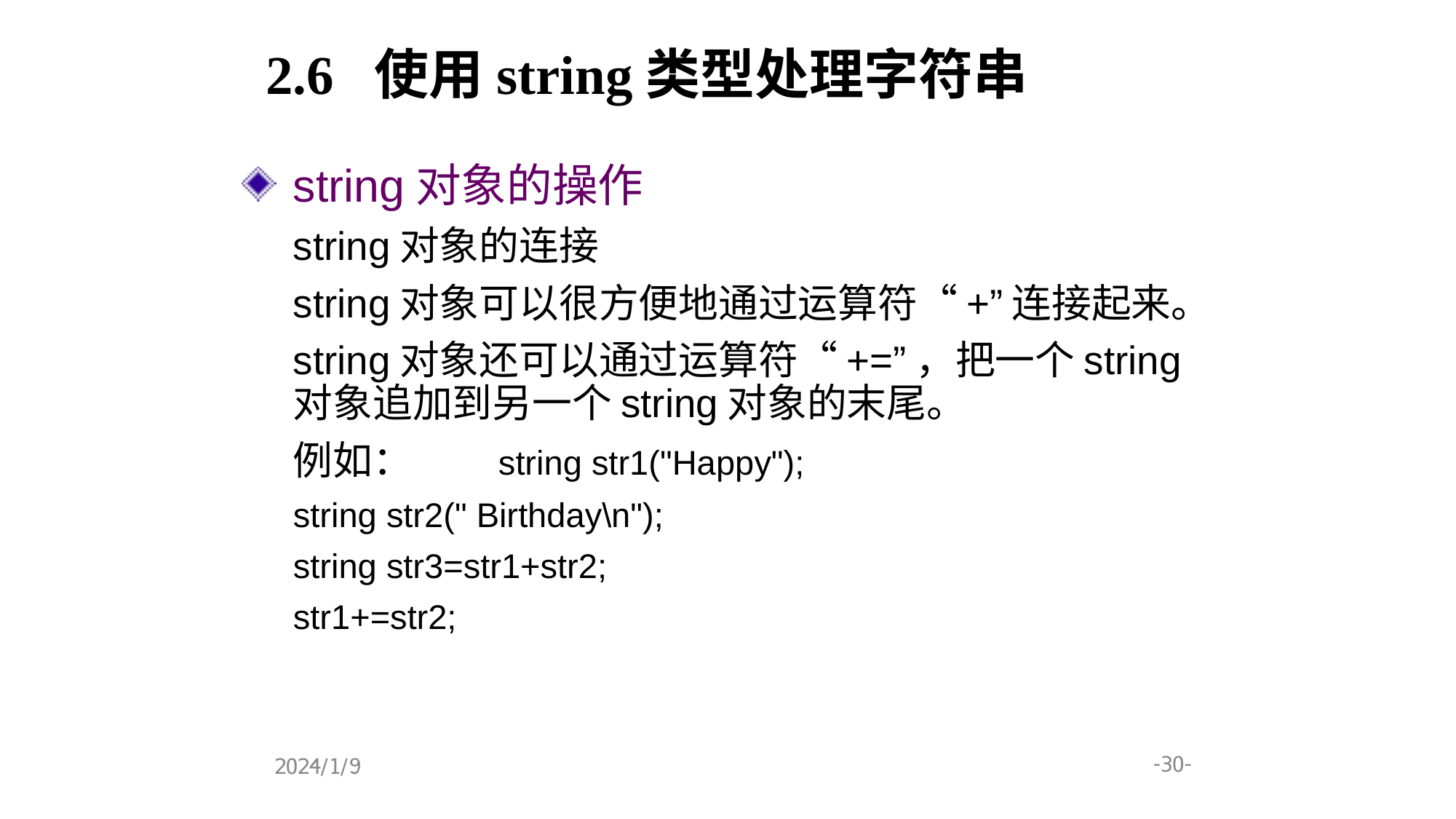

# 2.6  使用string类型处理字符串
string对象的操作
	string对象的连接
     	string对象可以很方便地通过运算符“+”连接起来。
     	string对象还可以通过运算符“+=”，把一个string对象追加到另一个string对象的末尾。
	例如：	string str1("Happy");
     		string str2(" Birthday\n");
     		string str3=str1+str2;
     		str1+=str2;

-30-
2024/1/9